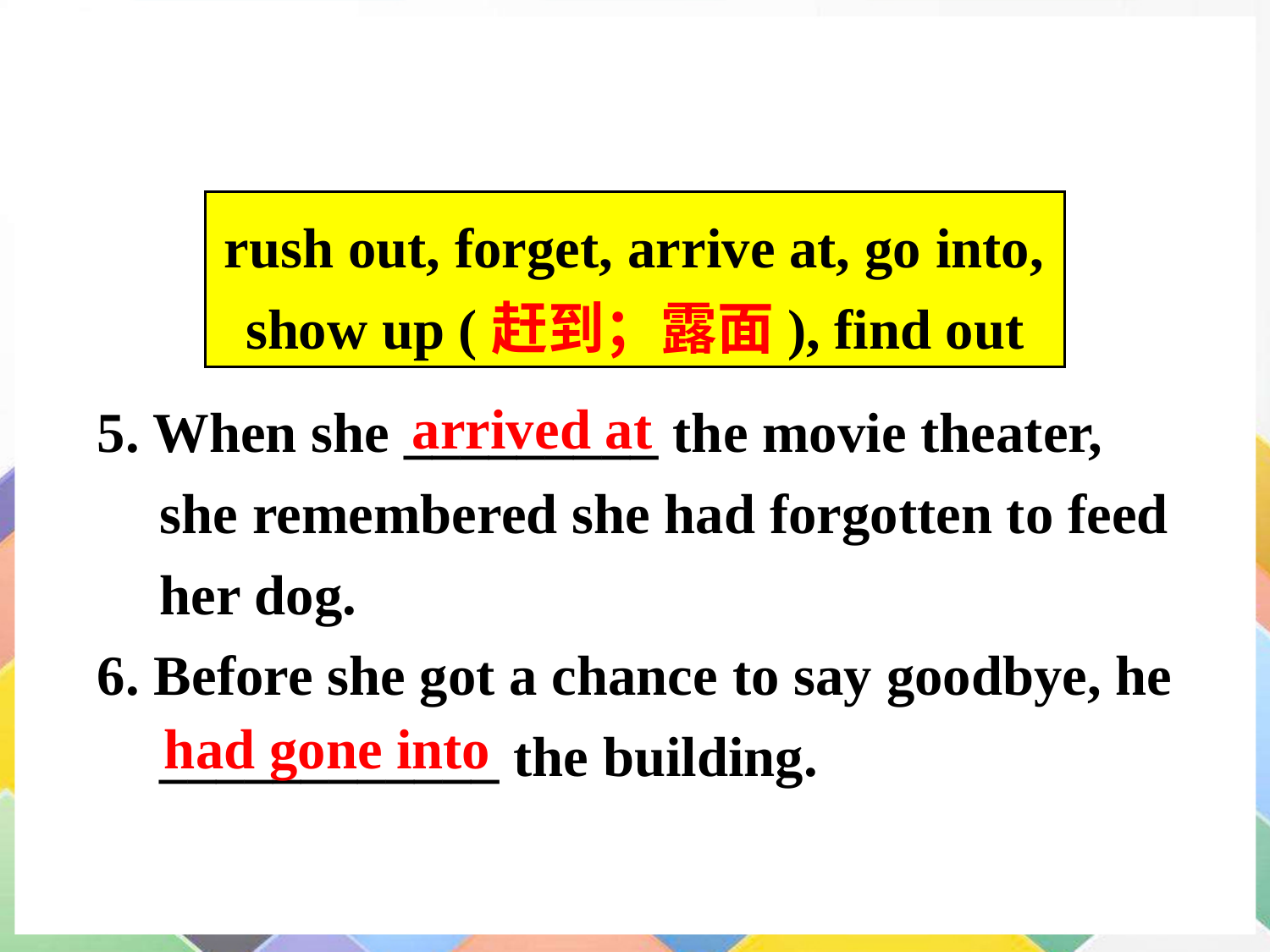

rush out, forget, arrive at, go into,
show up (赶到；露面), find out
5. When she _________ the movie theater, she remembered she had forgotten to feed her dog.
6. Before she got a chance to say goodbye, he ____________ the building.
arrived at
had gone into